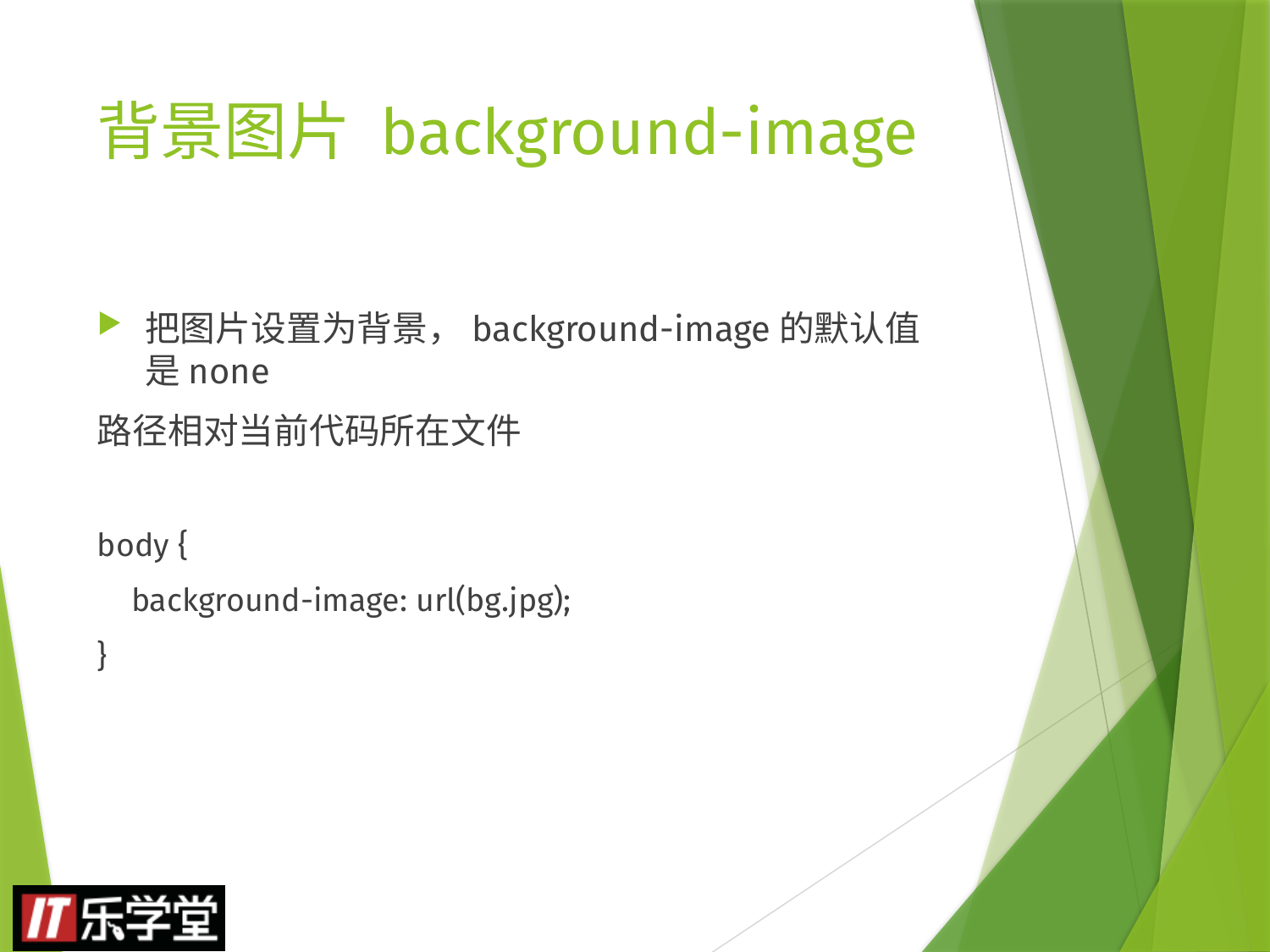

# 背景图片 background-image
把图片设置为背景，background-image的默认值是none
路径相对当前代码所在文件

body {
    background-image: url(bg.jpg);
}